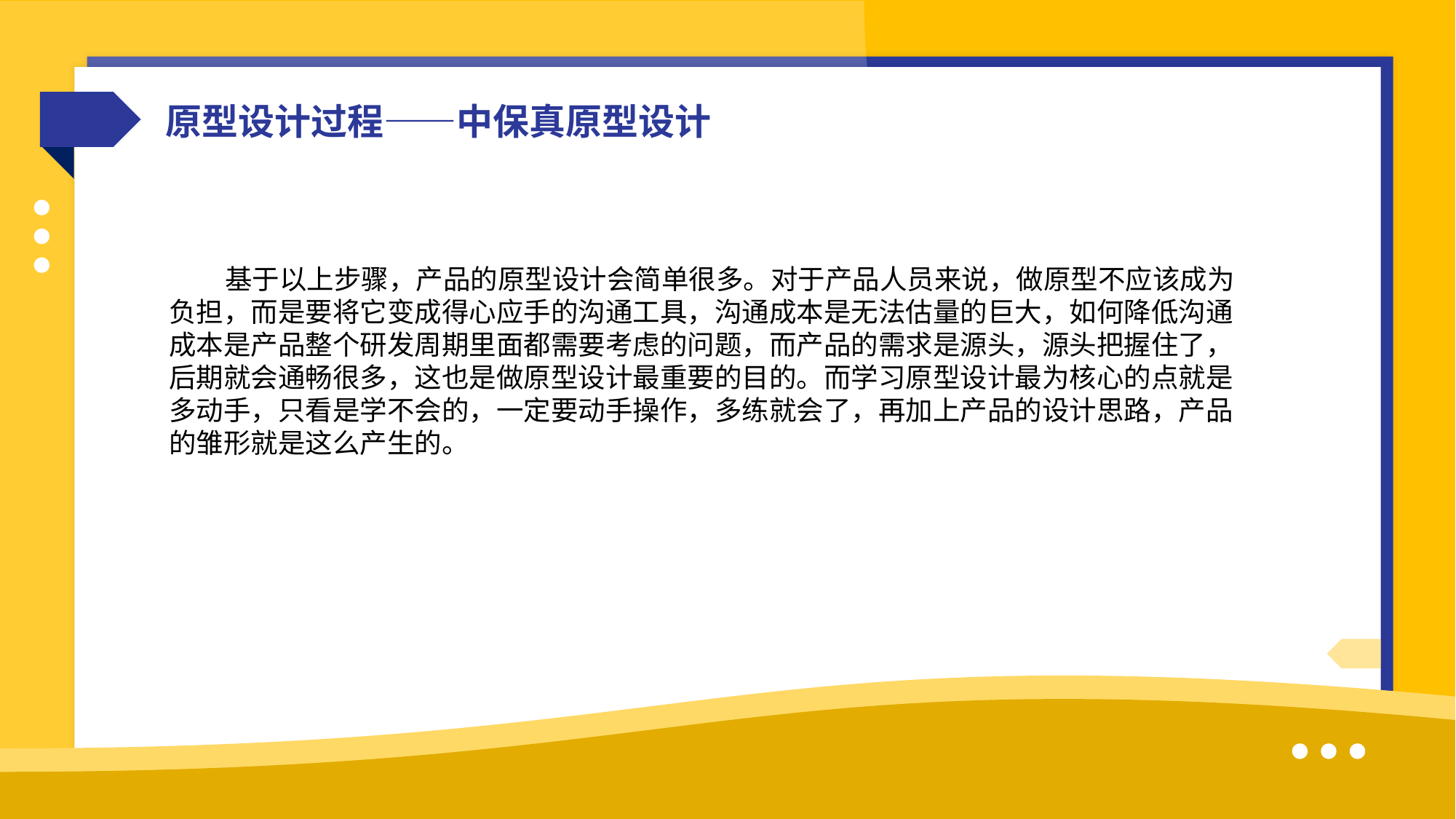

原型设计过程——中保真原型设计

        基于以上步骤，产品的原型设计会简单很多。对于产品人员来说，做原型不应该成为负担，而是要将它变成得心应手的沟通工具，沟通成本是无法估量的巨大，如何降低沟通成本是产品整个研发周期里面都需要考虑的问题，而产品的需求是源头，源头把握住了，后期就会通畅很多，这也是做原型设计最重要的目的。而学习原型设计最为核心的点就是多动手，只看是学不会的，一定要动手操作，多练就会了，再加上产品的设计思路，产品的雏形就是这么产生的。